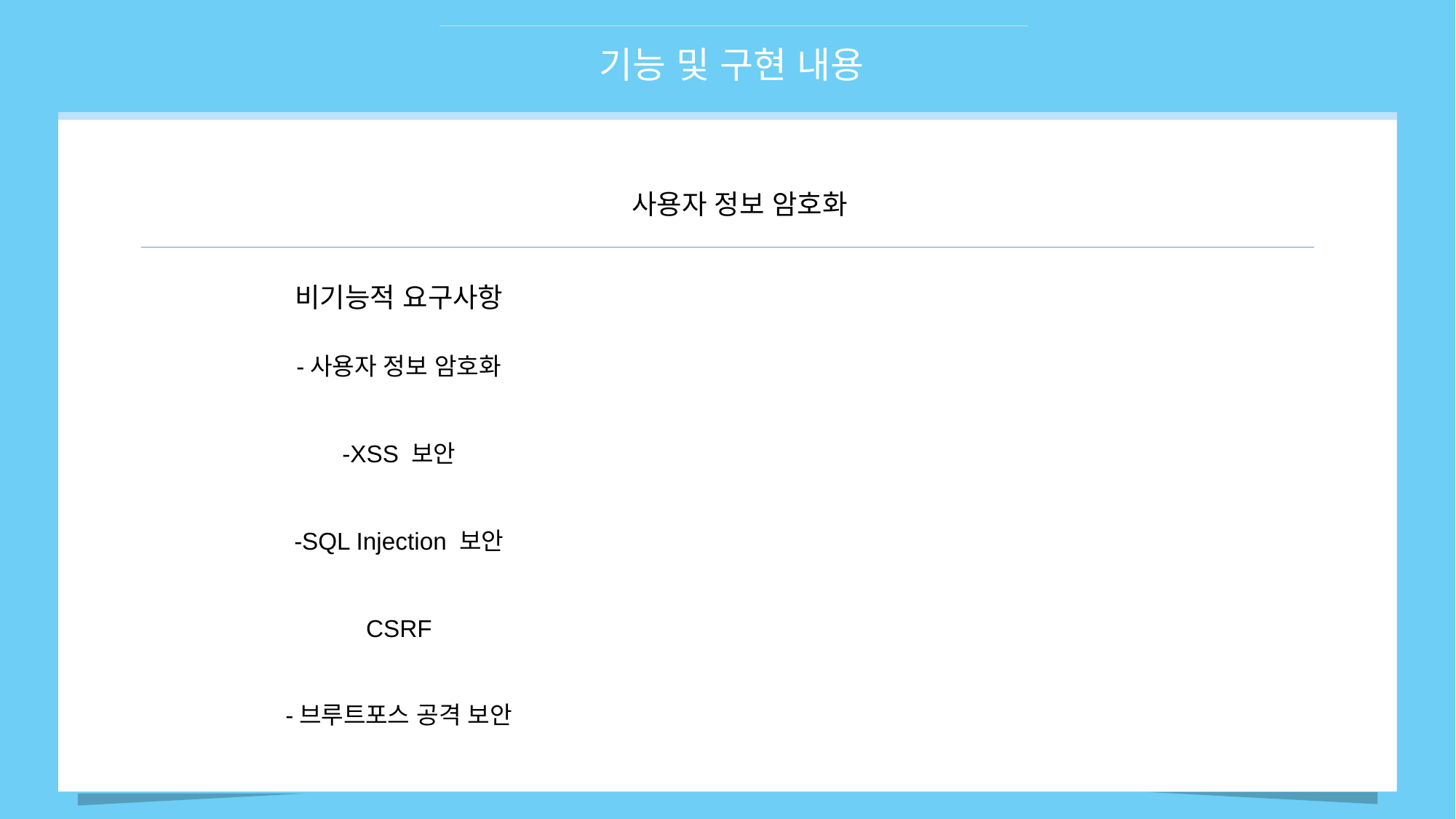

기능 및 구현 내용

사용자 정보 암호화
비기능적 요구사항
-사용자 정보 암호화

-XSS 보안

-SQL Injection 보안

CSRF

-브루트포스 공격 보안